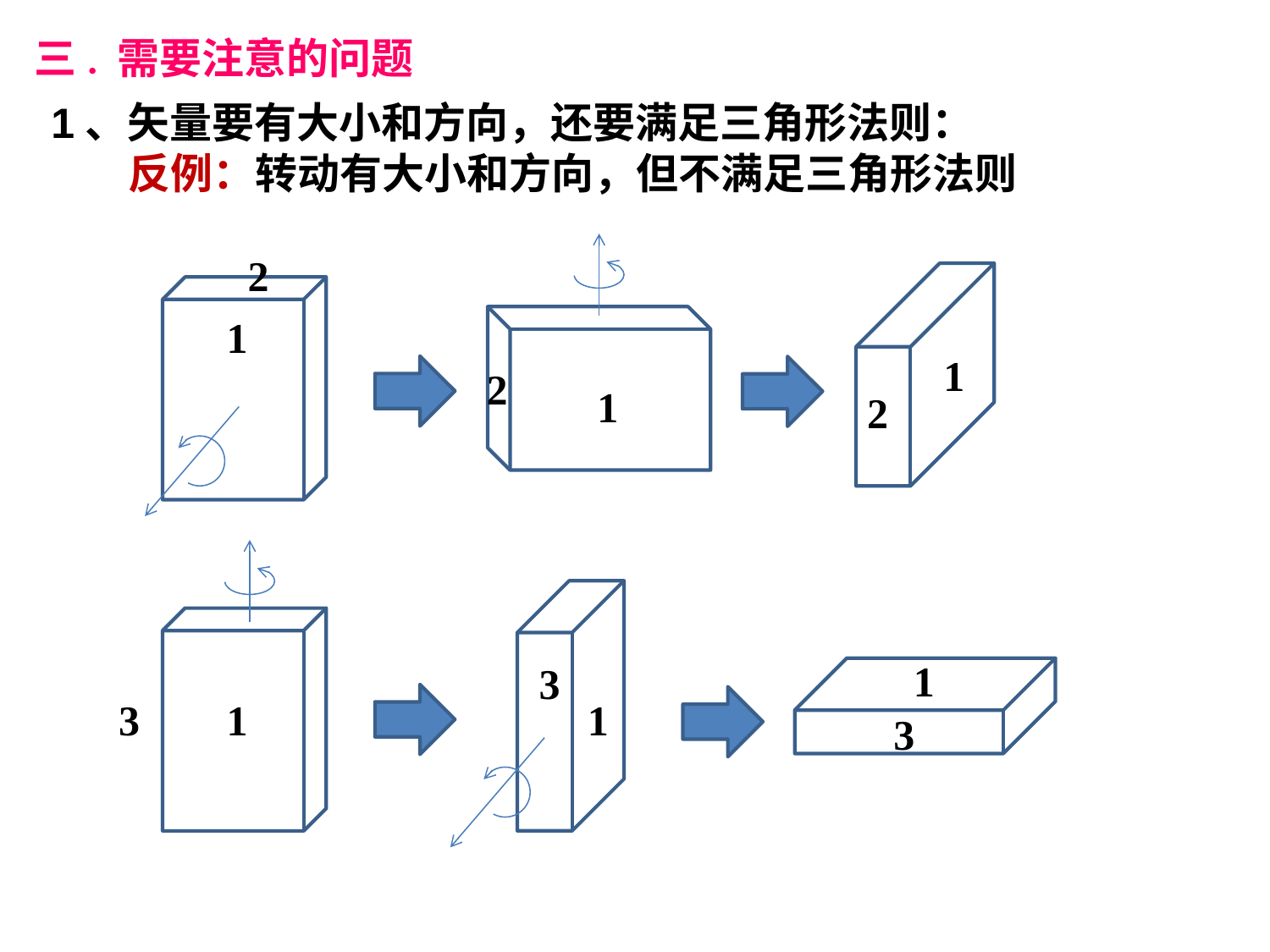

三. 需要注意的问题
1、矢量要有大小和方向，还要满足三角形法则：
       反例：转动有大小和方向，但不满足三角形法则

2
1

2

1

3
1

1
2

3
1

1

3